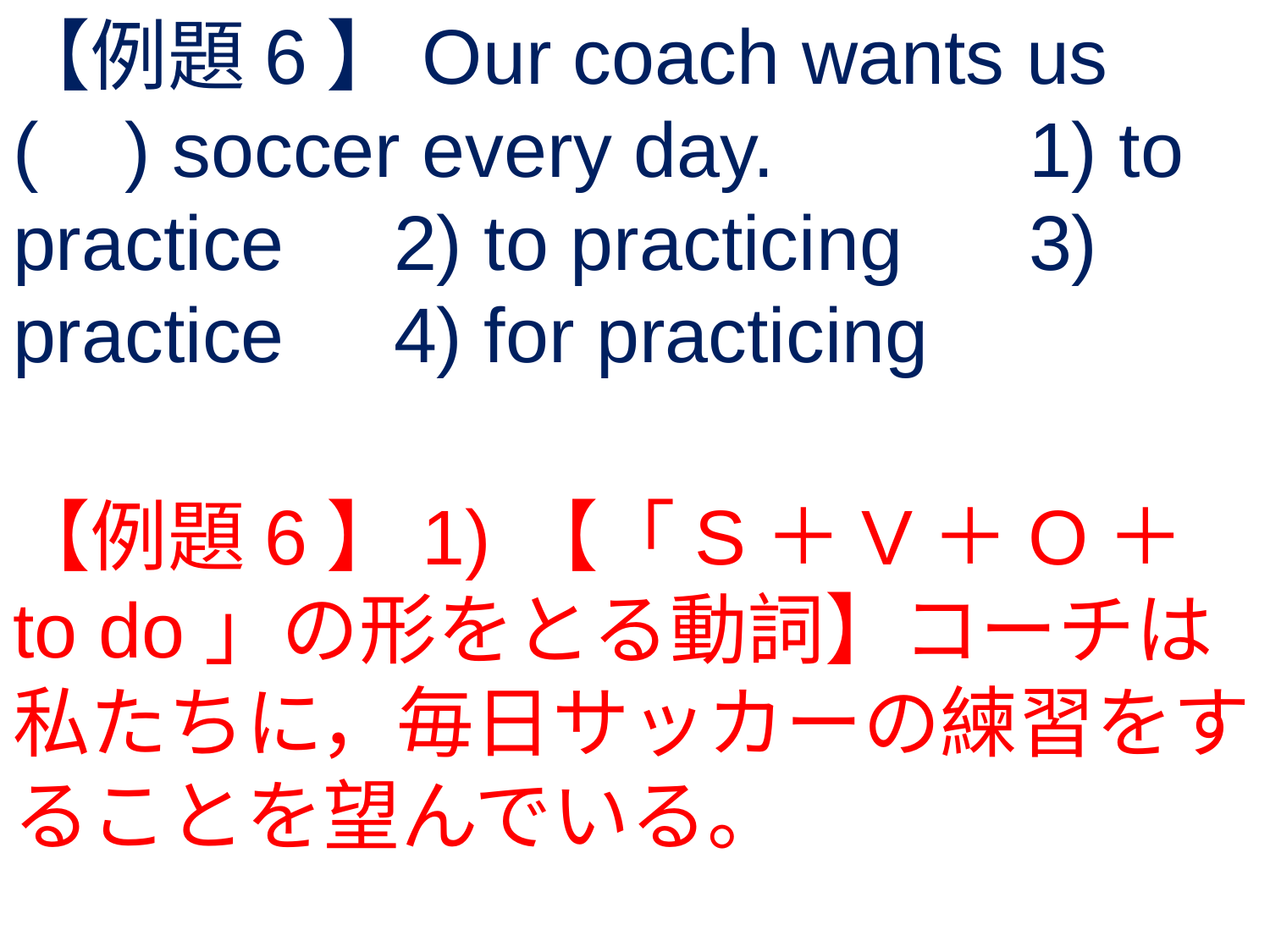

# 【例題6】Our coach wants us (    ) soccer every day.		1) to practice	2) to practicing	3) practice	4) for practicing
【例題6】1) 	【「S＋V＋O＋to do」の形をとる動詞】コーチは私たちに，毎日サッカーの練習をすることを望んでいる。